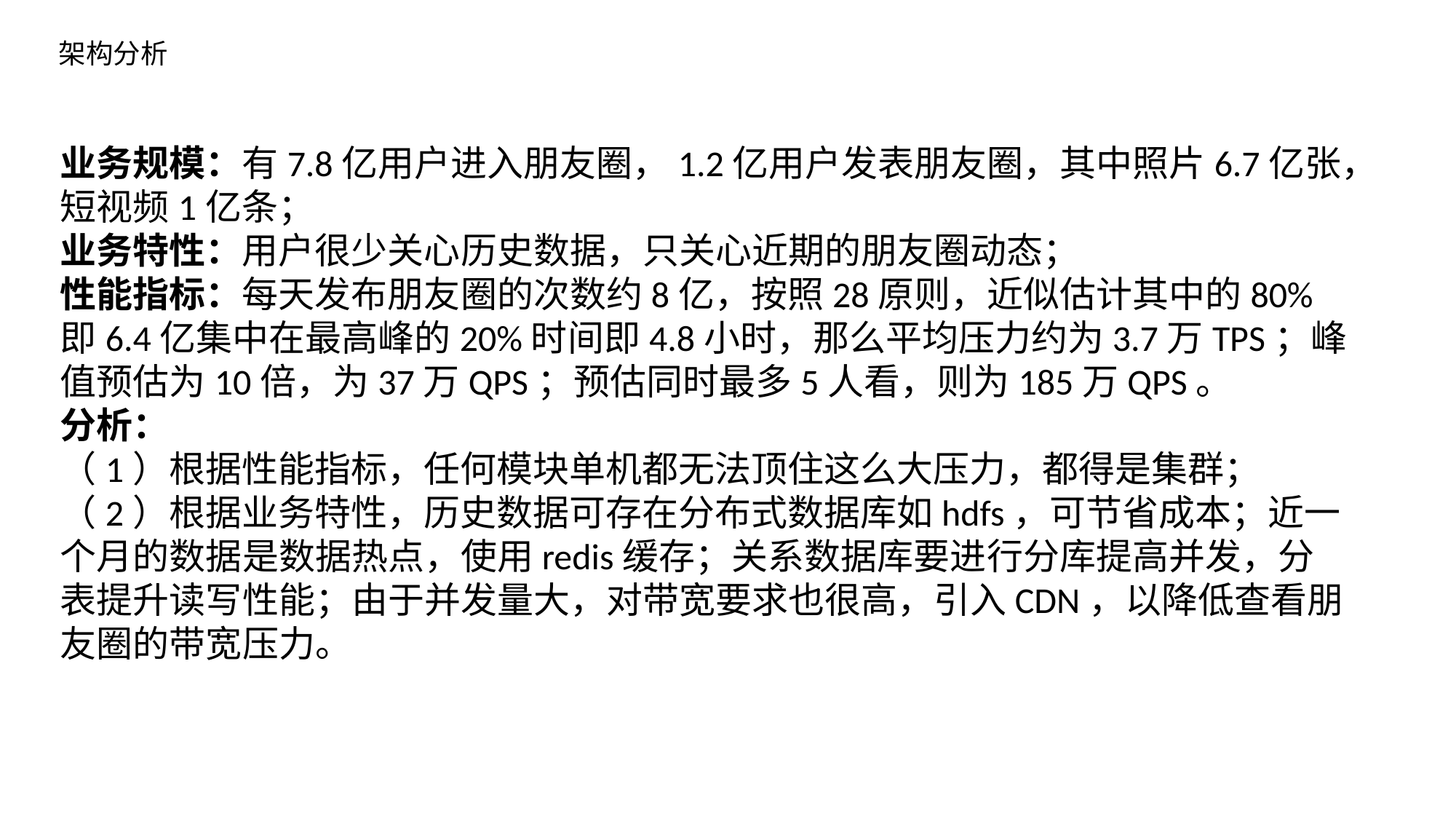

架构分析
业务规模：有7.8亿用户进入朋友圈，1.2亿用户发表朋友圈，其中照片6.7亿张，短视频1亿条；
业务特性：用户很少关心历史数据，只关心近期的朋友圈动态；
性能指标：每天发布朋友圈的次数约8亿，按照28原则，近似估计其中的80%即6.4亿集中在最高峰的20%时间即4.8小时，那么平均压力约为3.7万TPS；峰值预估为10倍，为37万QPS；预估同时最多5人看，则为185万QPS。
分析：
（1）根据性能指标，任何模块单机都无法顶住这么大压力，都得是集群；
（2）根据业务特性，历史数据可存在分布式数据库如hdfs，可节省成本；近一个月的数据是数据热点，使用redis缓存；关系数据库要进行分库提高并发，分表提升读写性能；由于并发量大，对带宽要求也很高，引入CDN，以降低查看朋友圈的带宽压力。